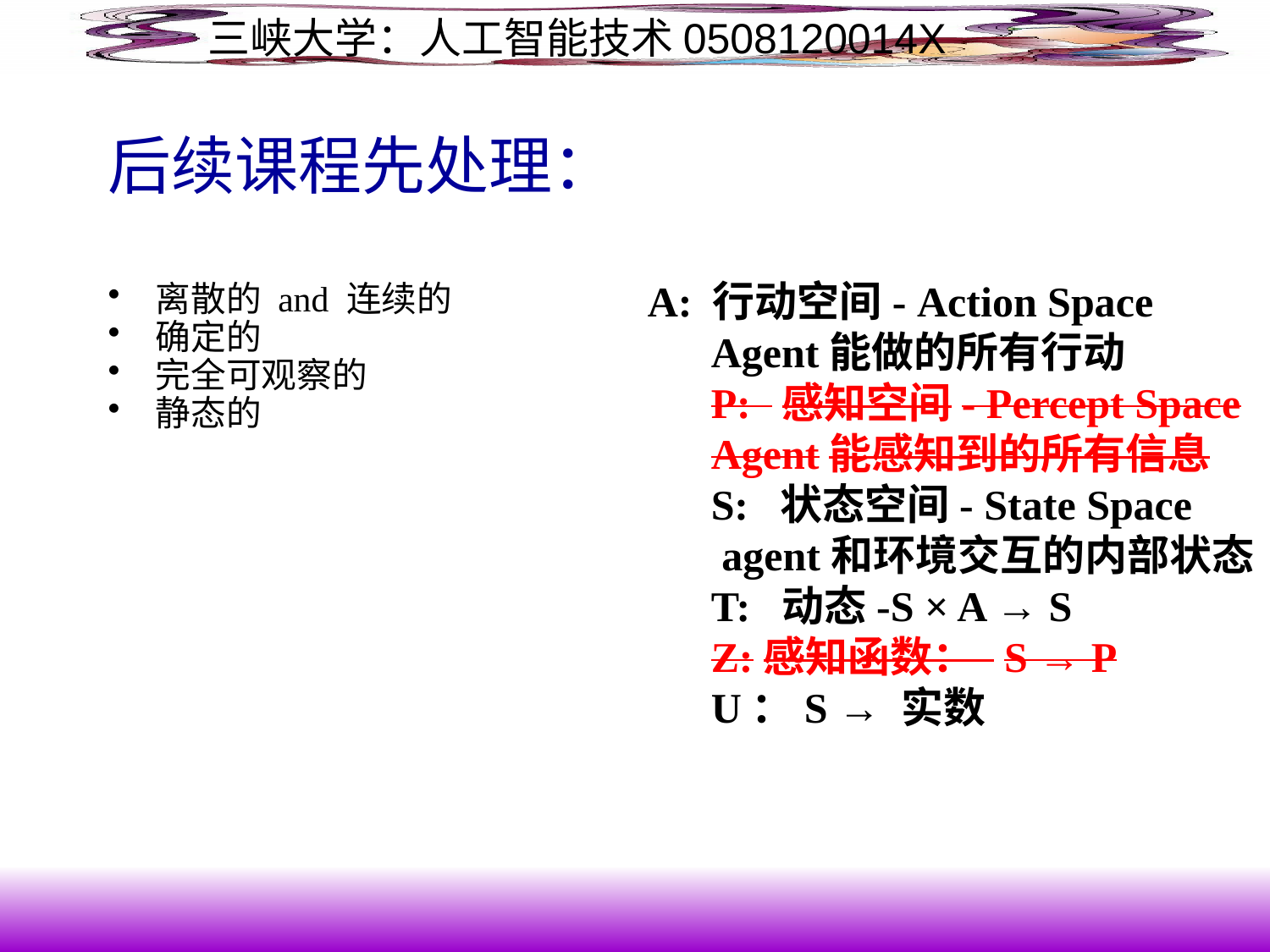

# 后续课程先处理：
A: 行动空间- Action Space
Agent能做的所有行动
P:  感知空间- Percept Space
Agent能感知到的所有信息
S:  状态空间- State Space
 agent和环境交互的内部状态
T:  动态-S × A → S
Z:感知函数：  S → P
U：S → 实数

离散的 and 连续的
确定的
完全可观察的
静态的